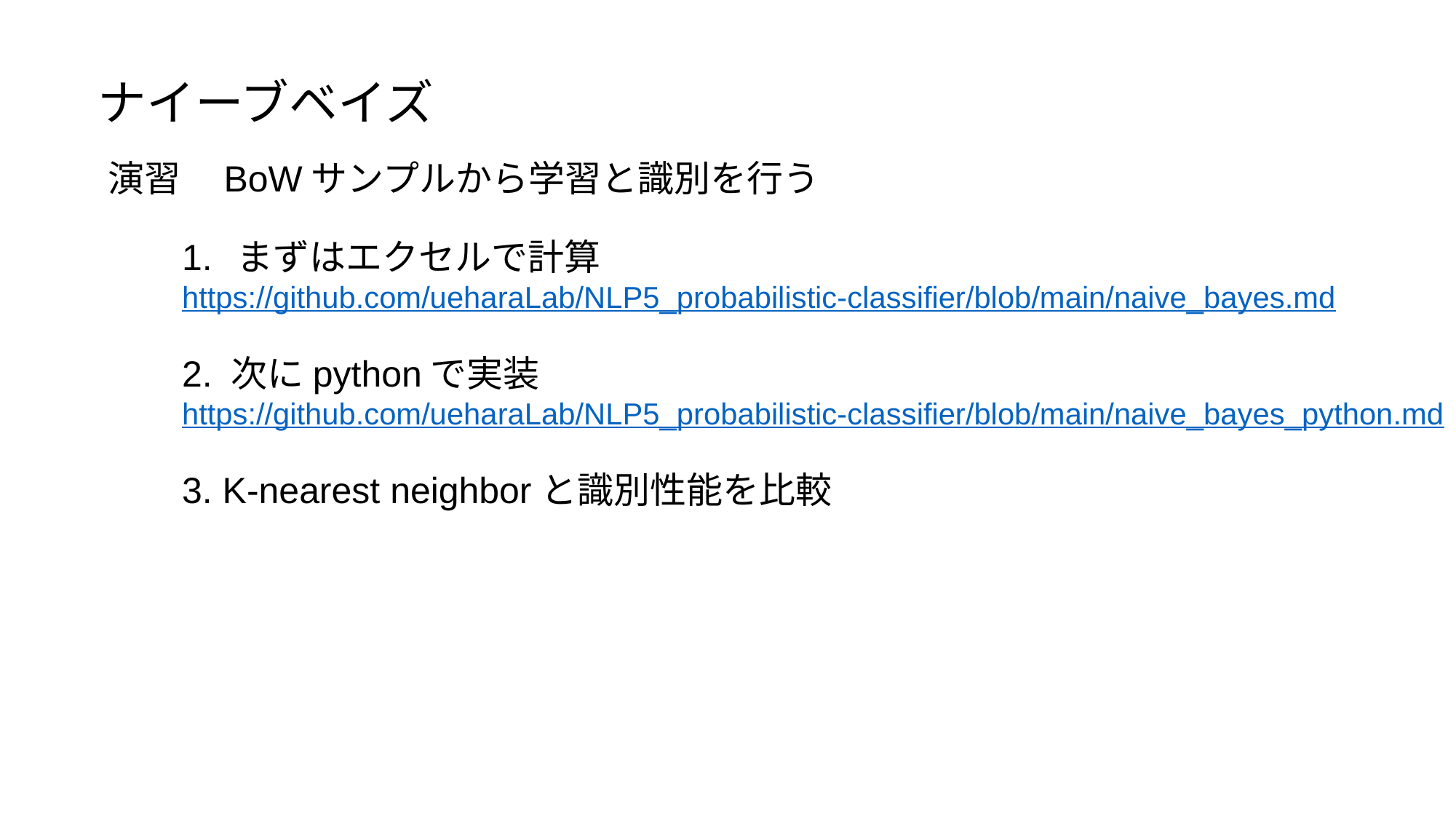

ナイーブベイズ
演習
BoWサンプルから学習と識別を行う
まずはエクセルで計算
https://github.com/ueharaLab/NLP5_probabilistic-classifier/blob/main/naive_bayes.md

2. 次にpythonで実装
https://github.com/ueharaLab/NLP5_probabilistic-classifier/blob/main/naive_bayes_python.md

3. K-nearest neighborと識別性能を比較